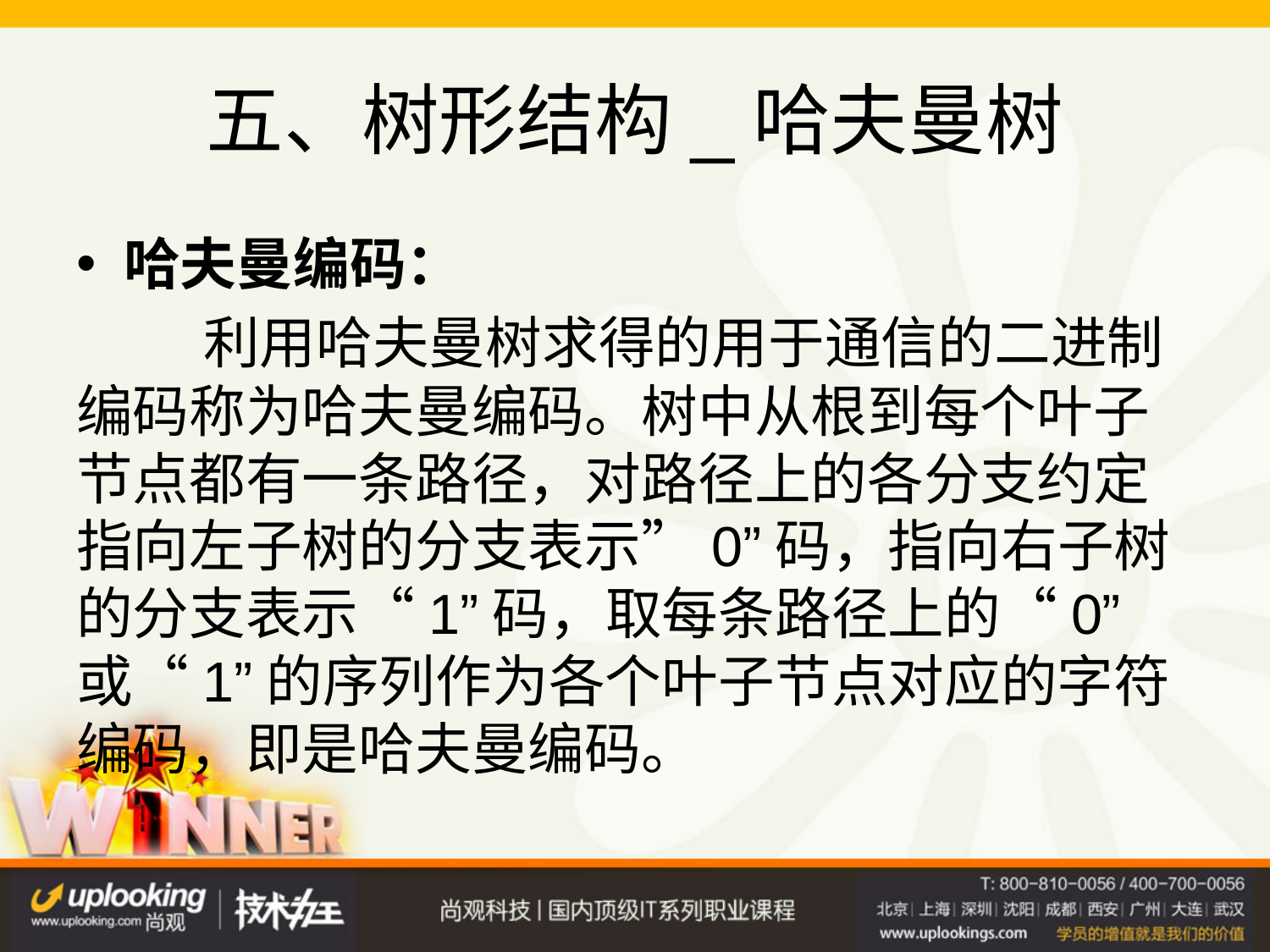

# 五、树形结构_哈夫曼树
哈夫曼编码：
	利用哈夫曼树求得的用于通信的二进制编码称为哈夫曼编码。树中从根到每个叶子节点都有一条路径，对路径上的各分支约定指向左子树的分支表示”0”码，指向右子树的分支表示“1”码，取每条路径上的“0” 或“1”的序列作为各个叶子节点对应的字符编码，即是哈夫曼编码。